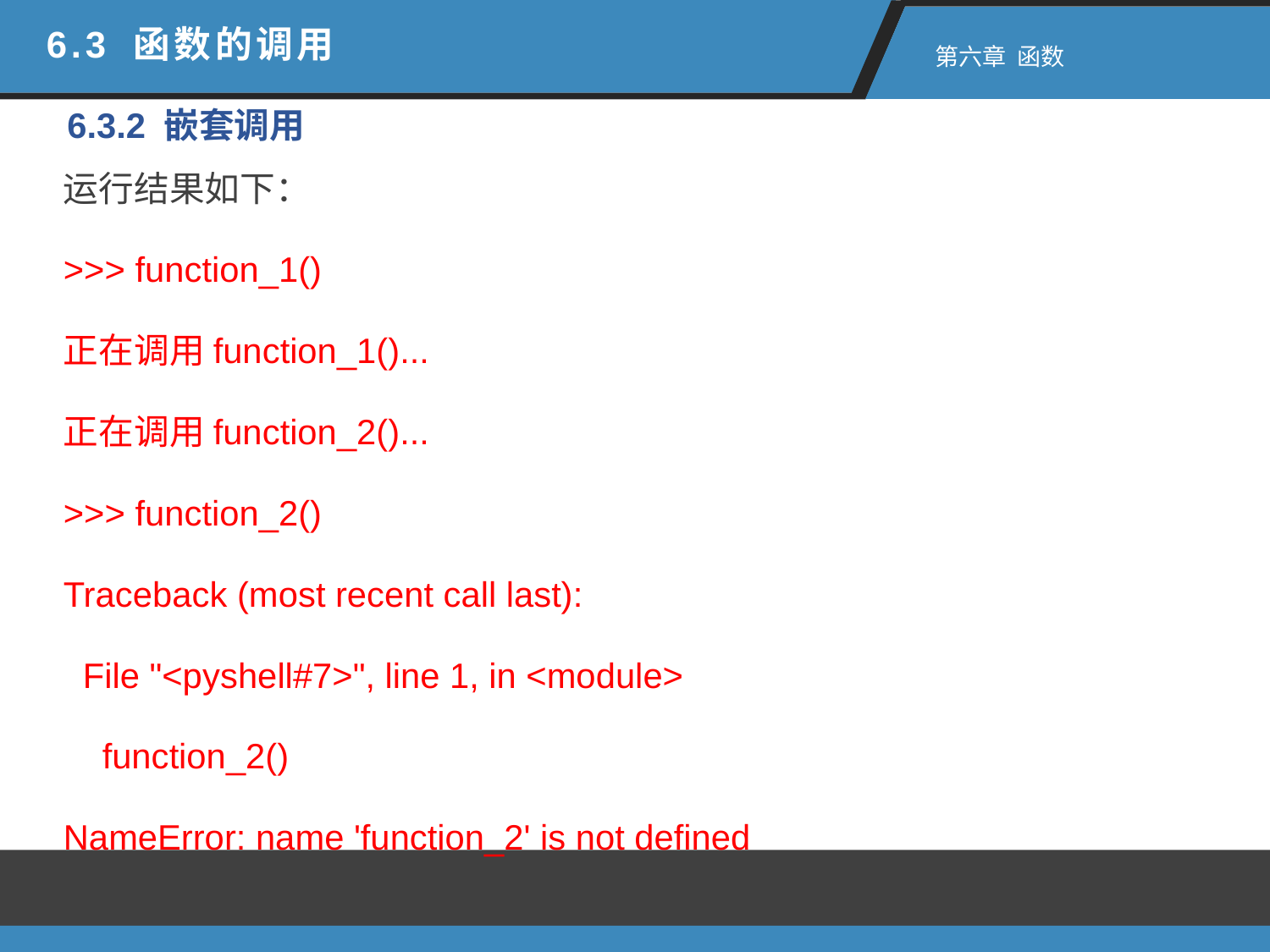

6.3 函数的调用
  第六章  函数
6.3.2 嵌套调用
运行结果如下：
>>> function_1()
正在调用function_1()...
正在调用function_2()...
>>> function_2()
Traceback (most recent call last):
  File "<pyshell#7>", line 1, in <module>
    function_2()
NameError: name 'function_2' is not defined